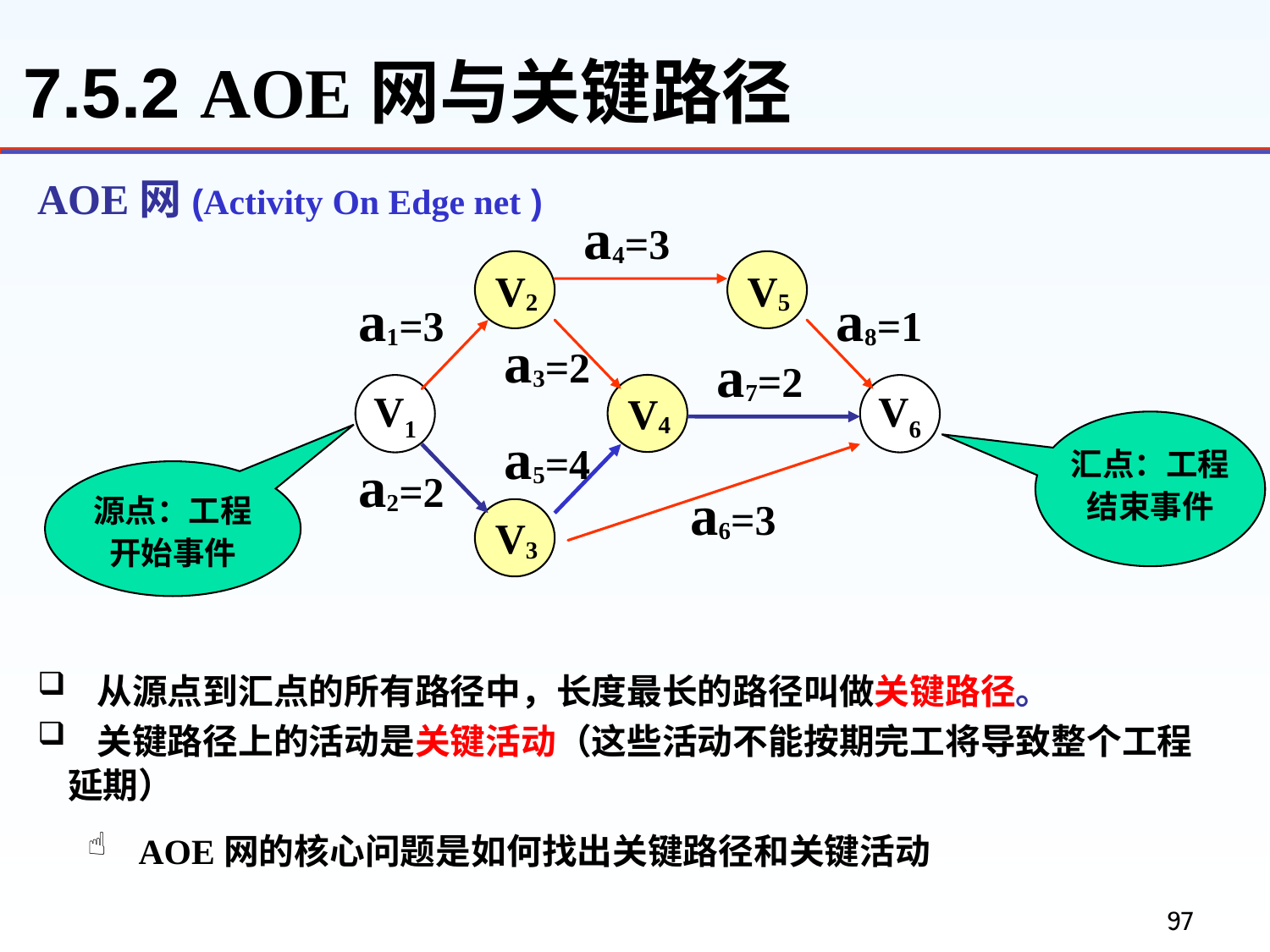

7.5.2 AOE网与关键路径

AOE网(Activity On Edge net )
a4=3
a1=3
a8=1
a3=2
a7=2
a5=4
a2=2
a6=3

V2

V5

V4
V1
V6
汇点：工程结束事件

源点：工程开始事件

V3
  从源点到汇点的所有路径中，长度最长的路径叫做关键路径。
  关键路径上的活动是关键活动（这些活动不能按期完工将导致整个工程延期）
  AOE网的核心问题是如何找出关键路径和关键活动
97